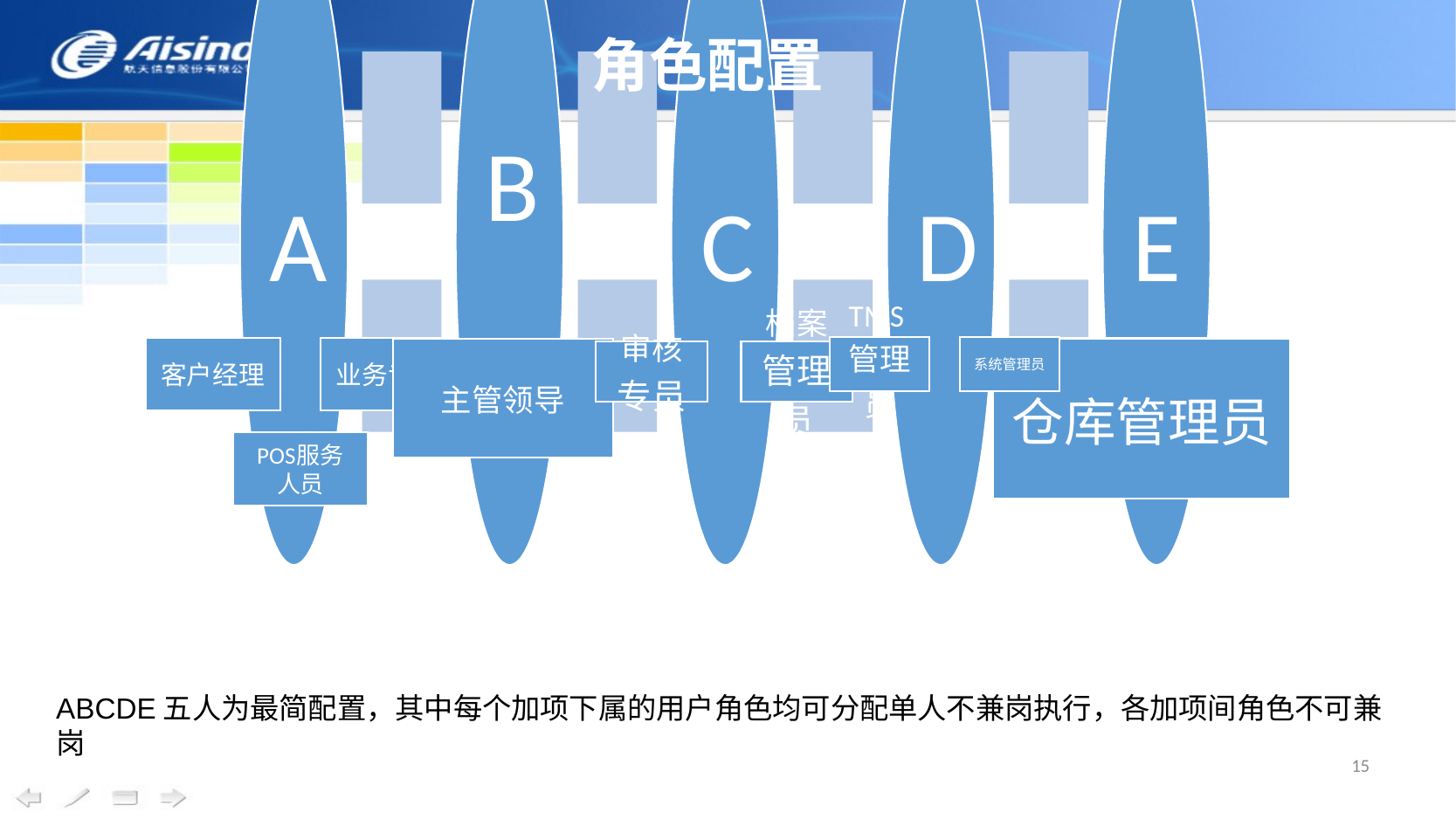

A
B
C
D
E
# 角色配置
系统管理员
客户经理
业务专员
POS服务人员
仓库管理员
主管领导

ABCDE五人为最简配置，其中每个加项下属的用户角色均可分配单人不兼岗执行，各加项间角色不可兼岗
15